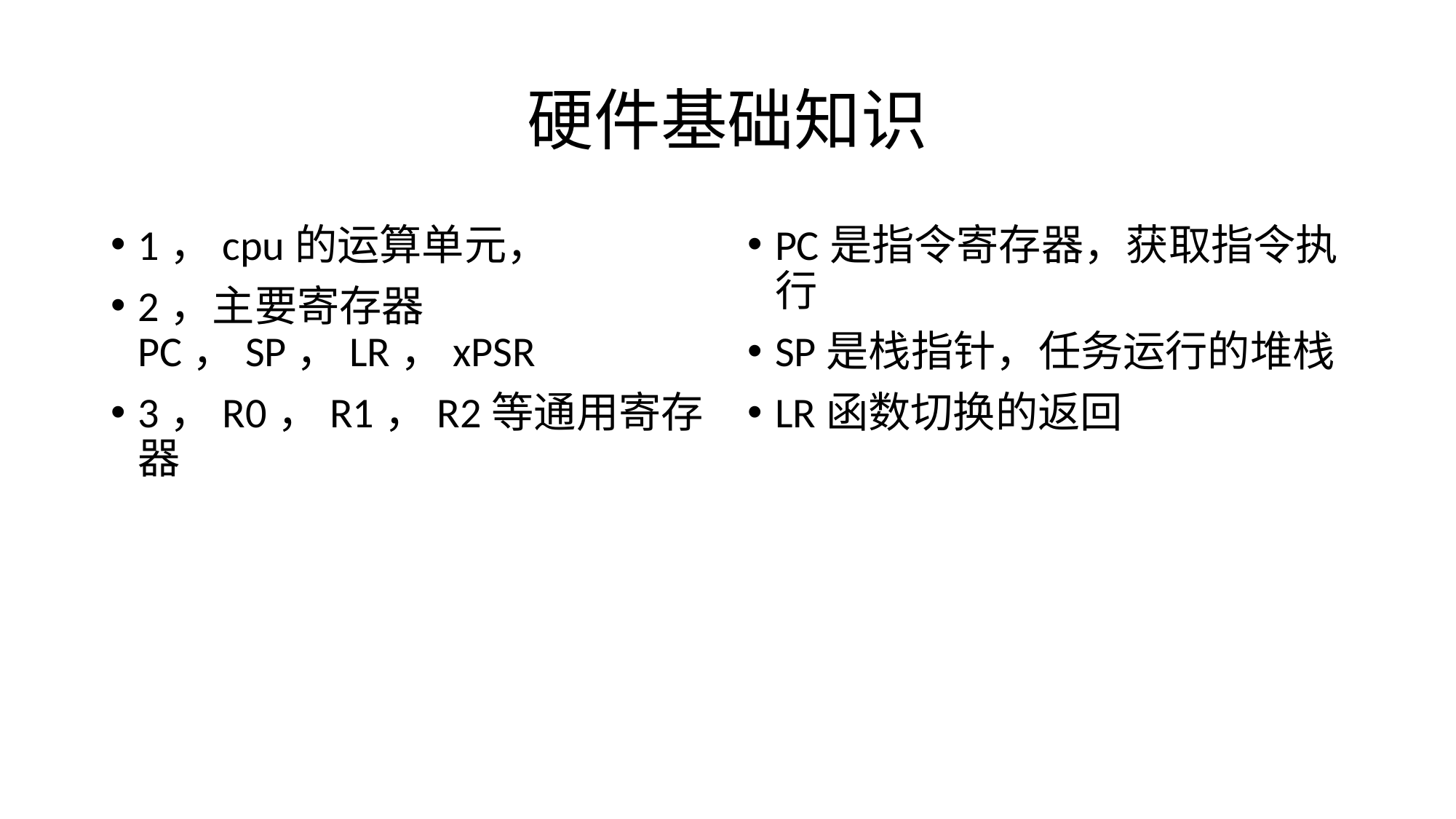

# 硬件基础知识
1，cpu的运算单元，
2，主要寄存器PC，SP，LR，xPSR
3，R0，R1，R2等通用寄存器
PC是指令寄存器，获取指令执行
SP是栈指针，任务运行的堆栈
LR函数切换的返回